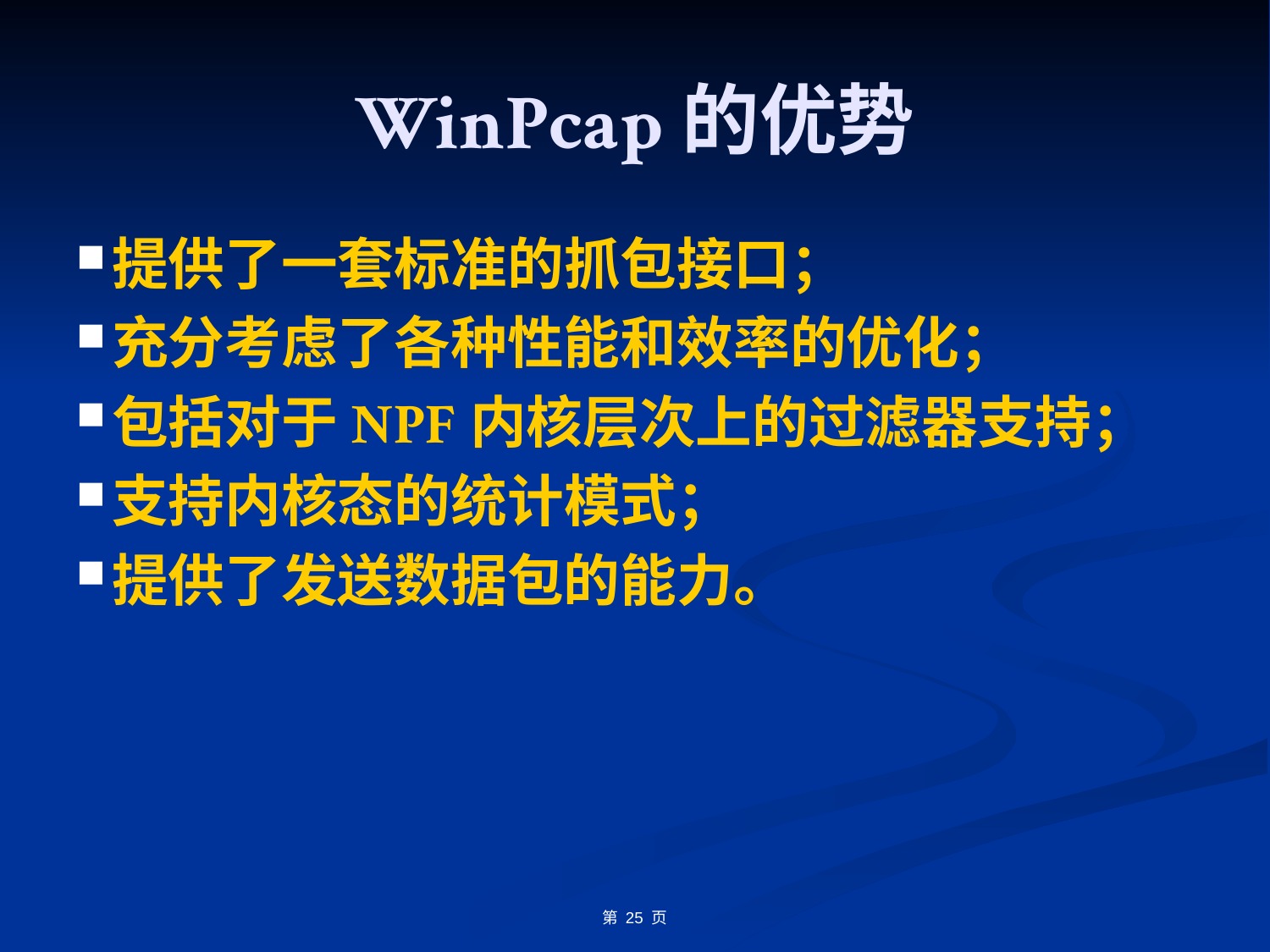

# WinPcap的优势
提供了一套标准的抓包接口；
充分考虑了各种性能和效率的优化；
包括对于NPF内核层次上的过滤器支持；
支持内核态的统计模式；
提供了发送数据包的能力。
第 25 页